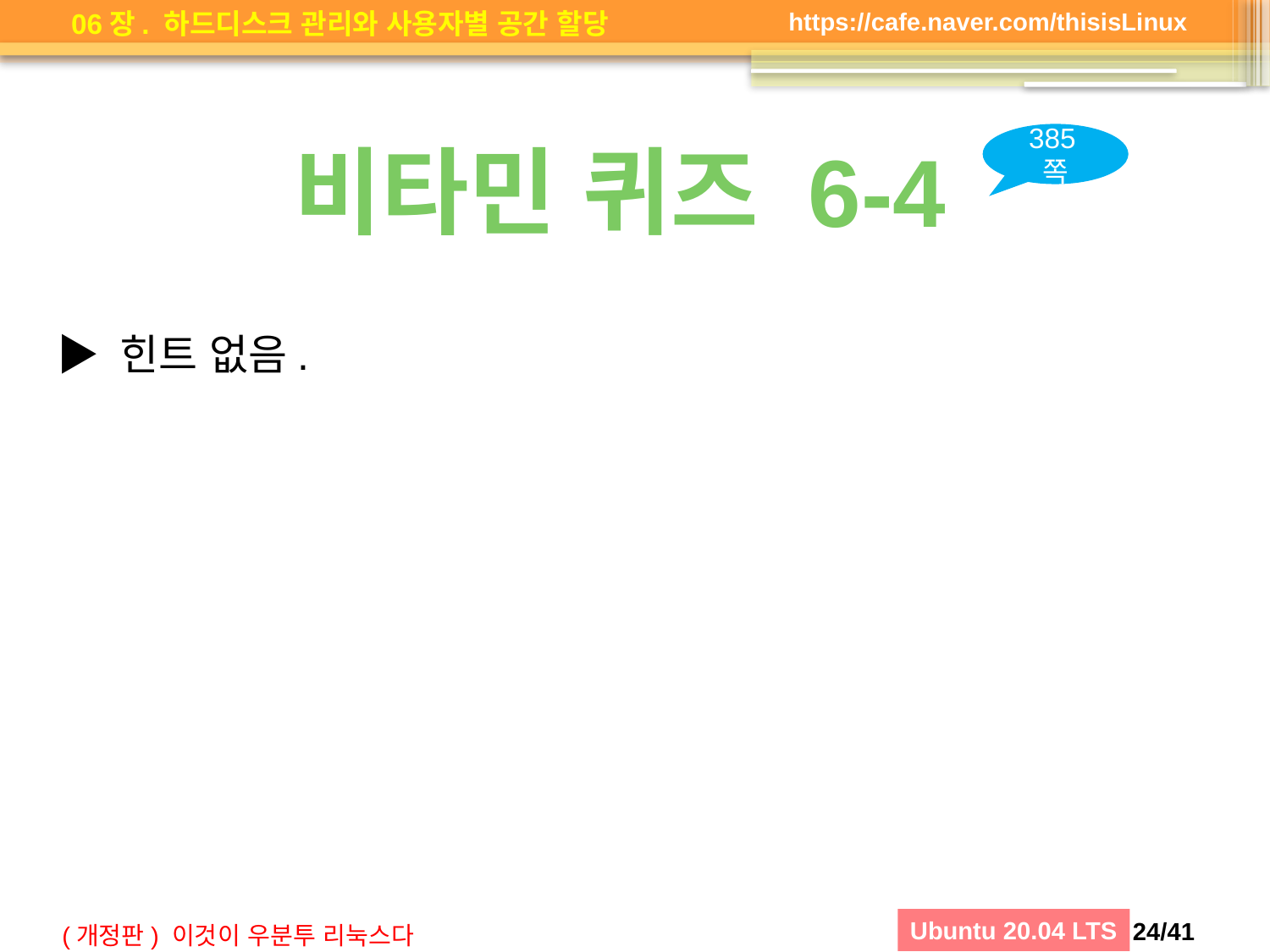

385쪽
비타민 퀴즈 6-4
▶ 힌트 없음.